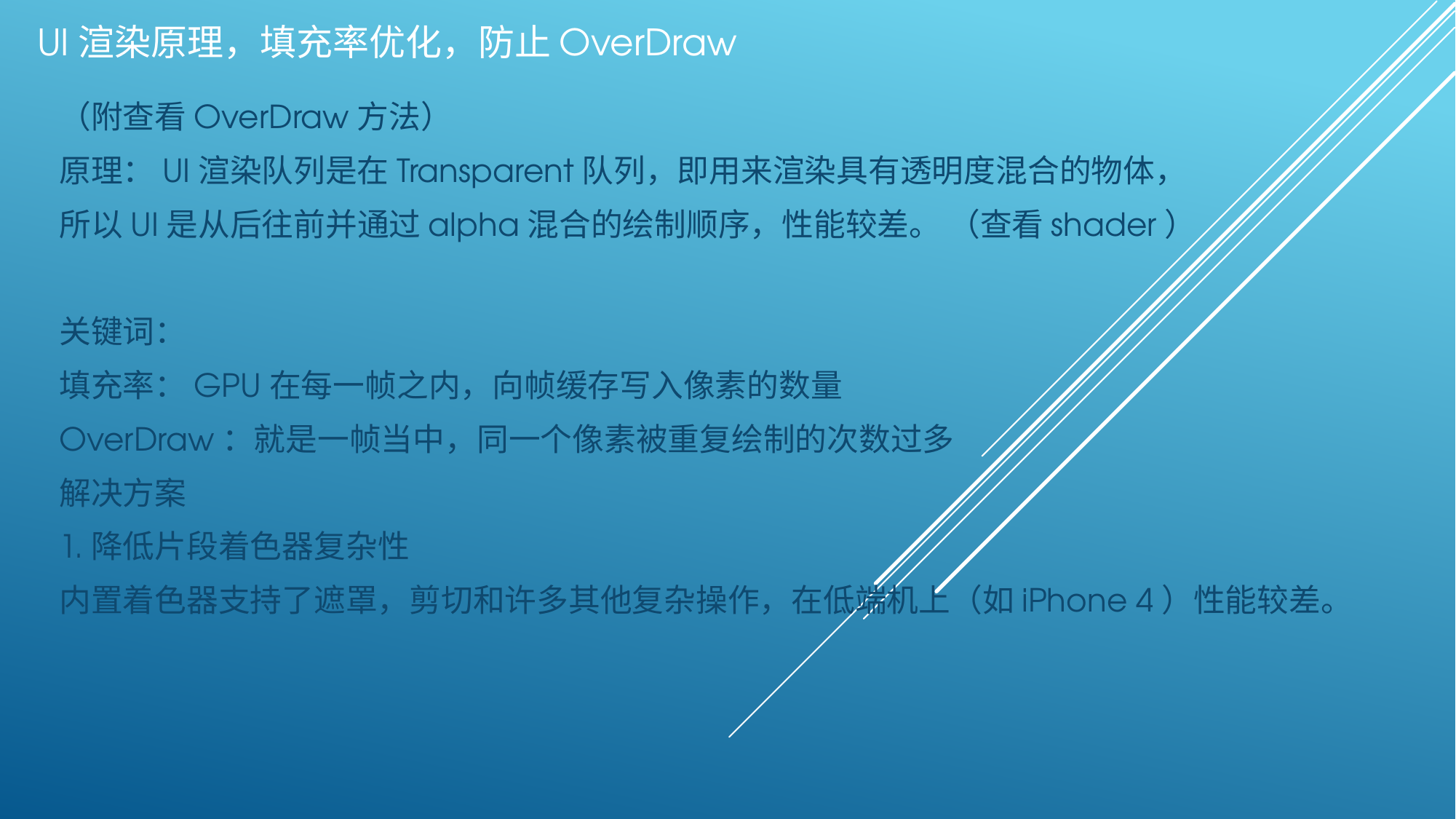

# UI渲染原理，填充率优化，防止OverDraw
（附查看OverDraw方法）
原理：UI渲染队列是在Transparent队列，即用来渲染具有透明度混合的物体，
所以UI是从后往前并通过alpha混合的绘制顺序，性能较差。 （查看shader）

关键词：
填充率：GPU在每一帧之内，向帧缓存写入像素的数量
OverDraw：就是一帧当中，同一个像素被重复绘制的次数过多
解决方案
1.降低片段着色器复杂性
内置着色器支持了遮罩，剪切和许多其他复杂操作，在低端机上（如iPhone 4）性能较差。